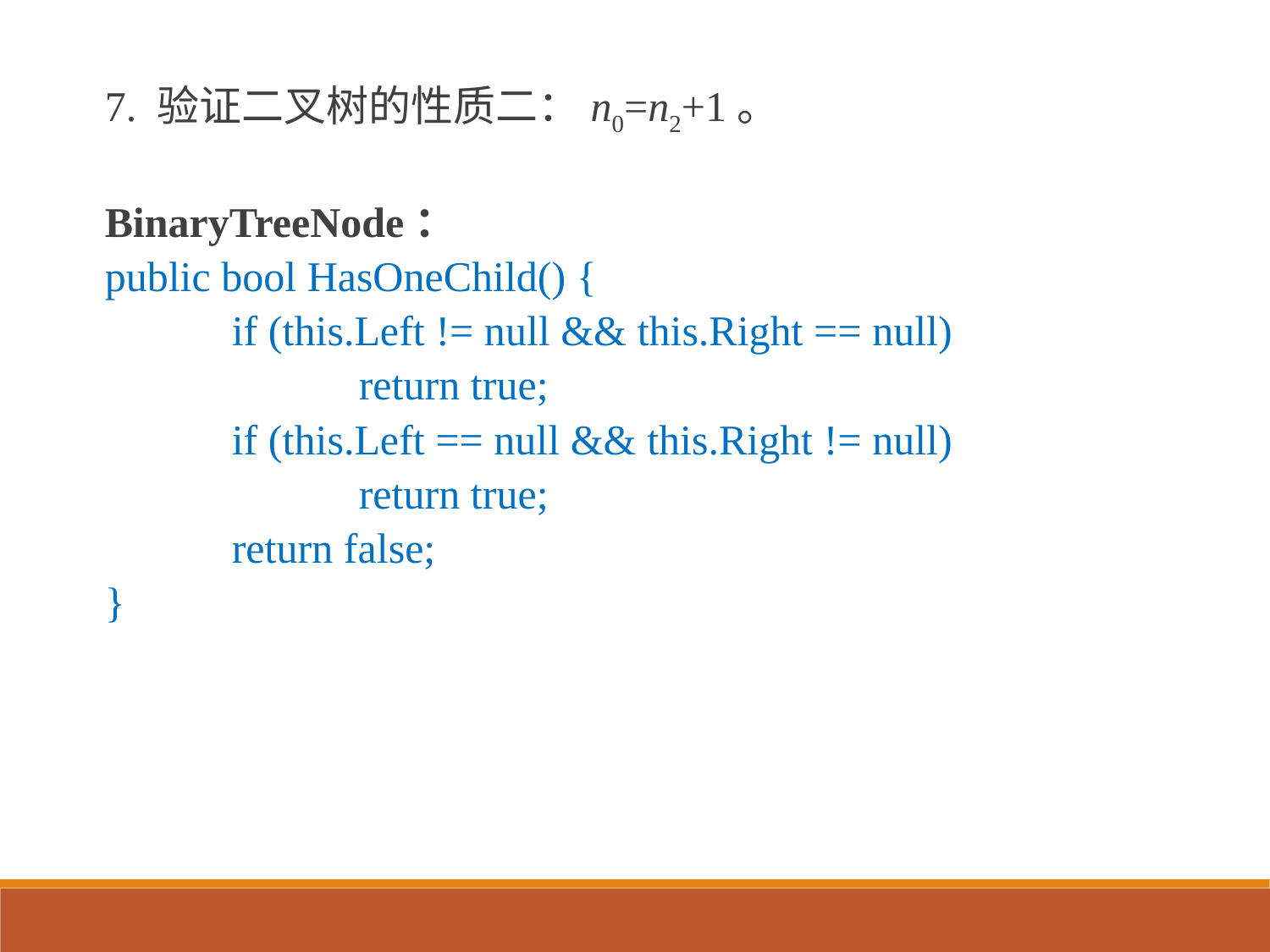

7. 验证二叉树的性质二：n0=n2+1。

BinaryTreeNode：
public bool HasOneChild() {
	if (this.Left != null && this.Right == null)
		return true;
	if (this.Left == null && this.Right != null)
		return true;
	return false;
}